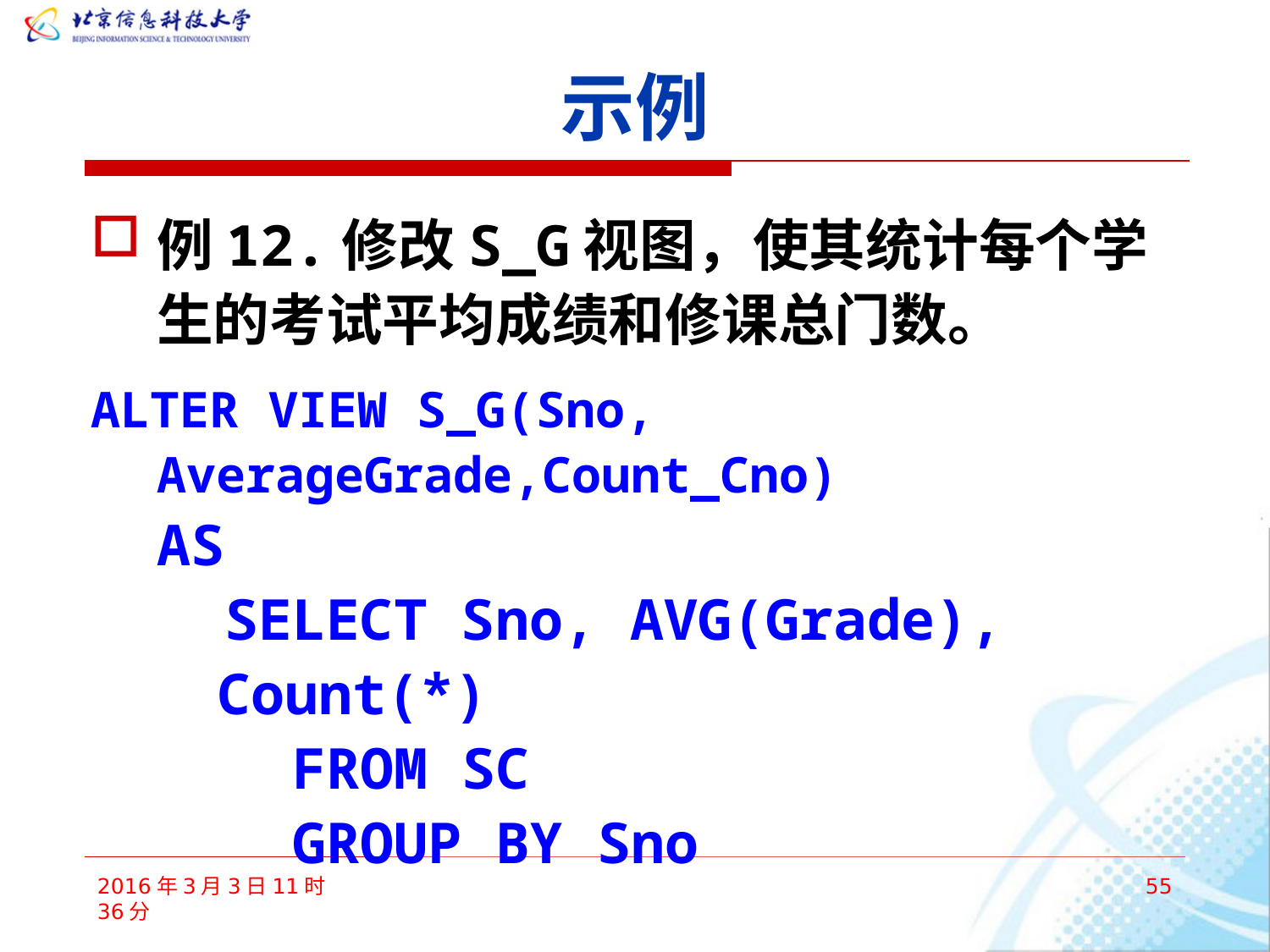

# 示例
例12.修改S_G视图，使其统计每个学生的考试平均成绩和修课总门数。
ALTER VIEW S_G(Sno, AverageGrade,Count_Cno)
AS
  SELECT Sno, AVG(Grade), Count(*)
    FROM SC
    GROUP BY Sno
2016年3月3日11时36分
55